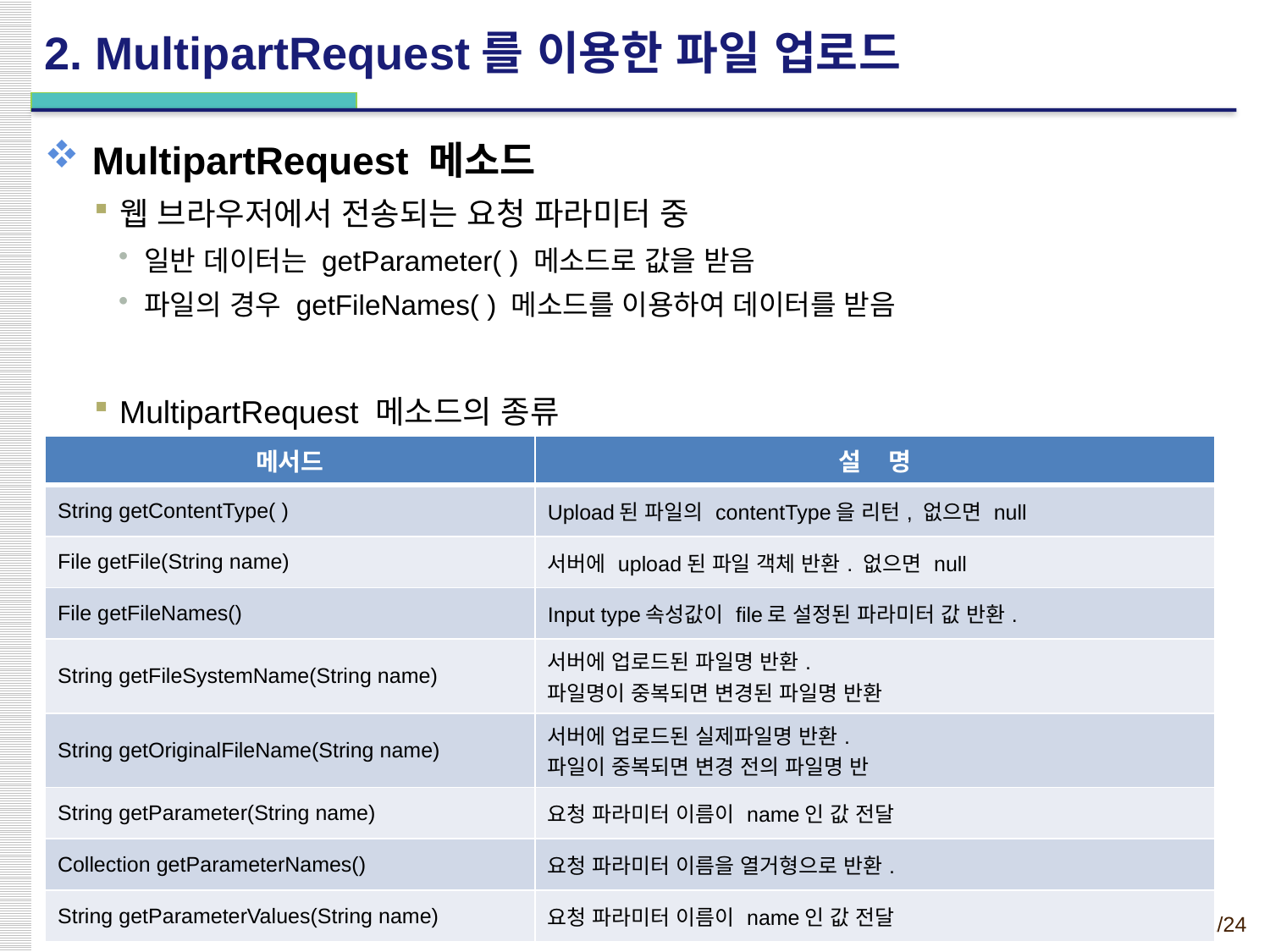

# 2. MultipartRequest를 이용한 파일 업로드
MultipartRequest 메소드
웹 브라우저에서 전송되는 요청 파라미터 중
일반 데이터는 getParameter( ) 메소드로 값을 받음
파일의 경우 getFileNames( ) 메소드를 이용하여 데이터를 받음

MultipartRequest 메소드의 종류
| 메서드 | 설 명 |
| --- | --- |
| String getContentType( ) | Upload된 파일의 contentType을 리턴, 없으면 null |
| File getFile(String name) | 서버에 upload된 파일 객체 반환. 없으면 null |
| File getFileNames() | Input type속성값이 file로 설정된 파라미터 값 반환. |
| String getFileSystemName(String name) | 서버에 업로드된 파일명 반환. 파일명이 중복되면 변경된 파일명 반환 |
| String getOriginalFileName(String name) | 서버에 업로드된 실제파일명 반환. 파일이 중복되면 변경 전의 파일명 반 |
| String getParameter(String name) | 요청 파라미터 이름이 name인 값 전달 |
| Collection getParameterNames() | 요청 파라미터 이름을 열거형으로 반환. |
| String getParameterValues(String name) | 요청 파라미터 이름이 name인 값 전달 |